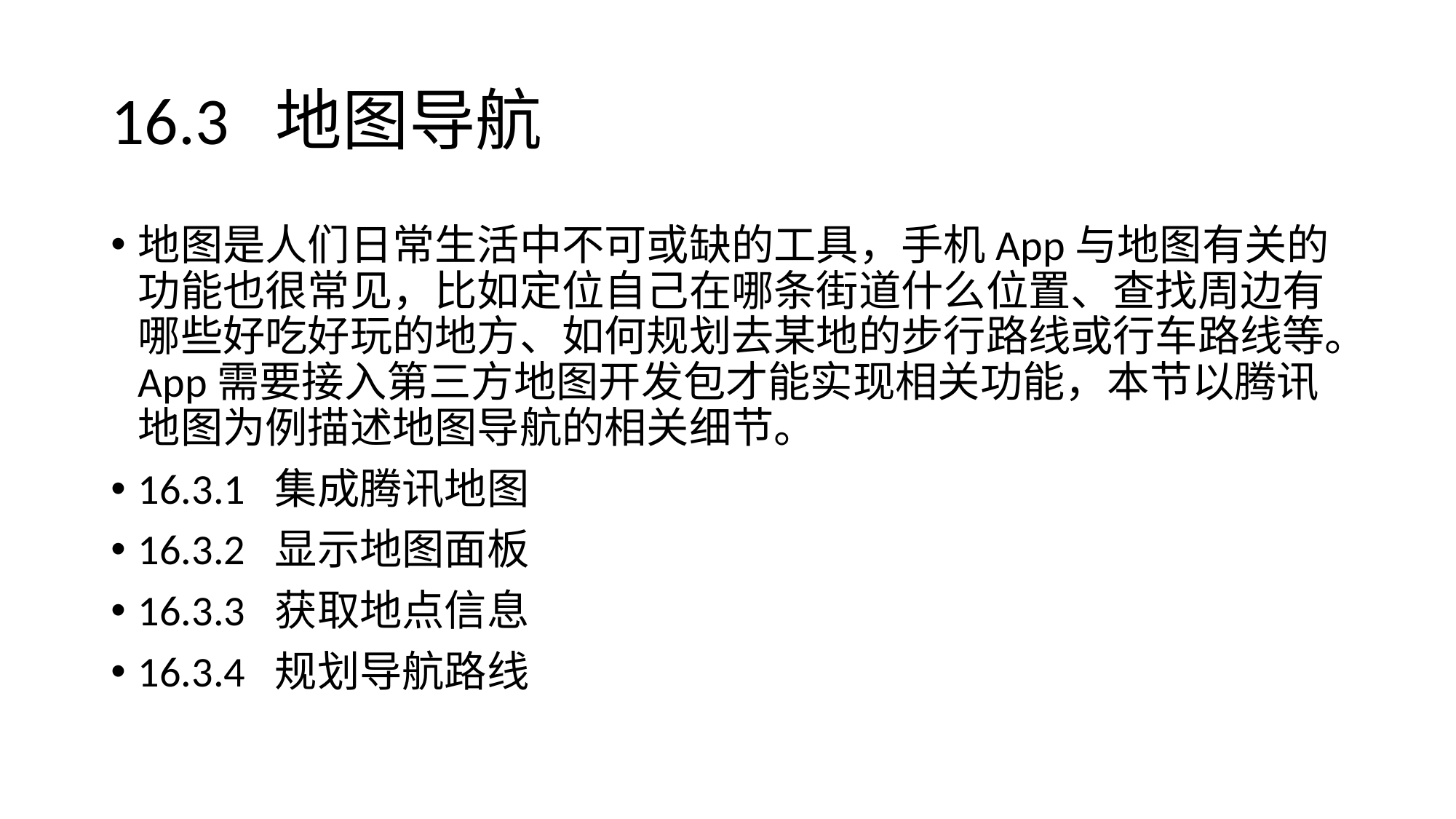

# 16.3  地图导航
地图是人们日常生活中不可或缺的工具，手机App与地图有关的功能也很常见，比如定位自己在哪条街道什么位置、查找周边有哪些好吃好玩的地方、如何规划去某地的步行路线或行车路线等。App需要接入第三方地图开发包才能实现相关功能，本节以腾讯地图为例描述地图导航的相关细节。
16.3.1  集成腾讯地图
16.3.2  显示地图面板
16.3.3  获取地点信息
16.3.4  规划导航路线